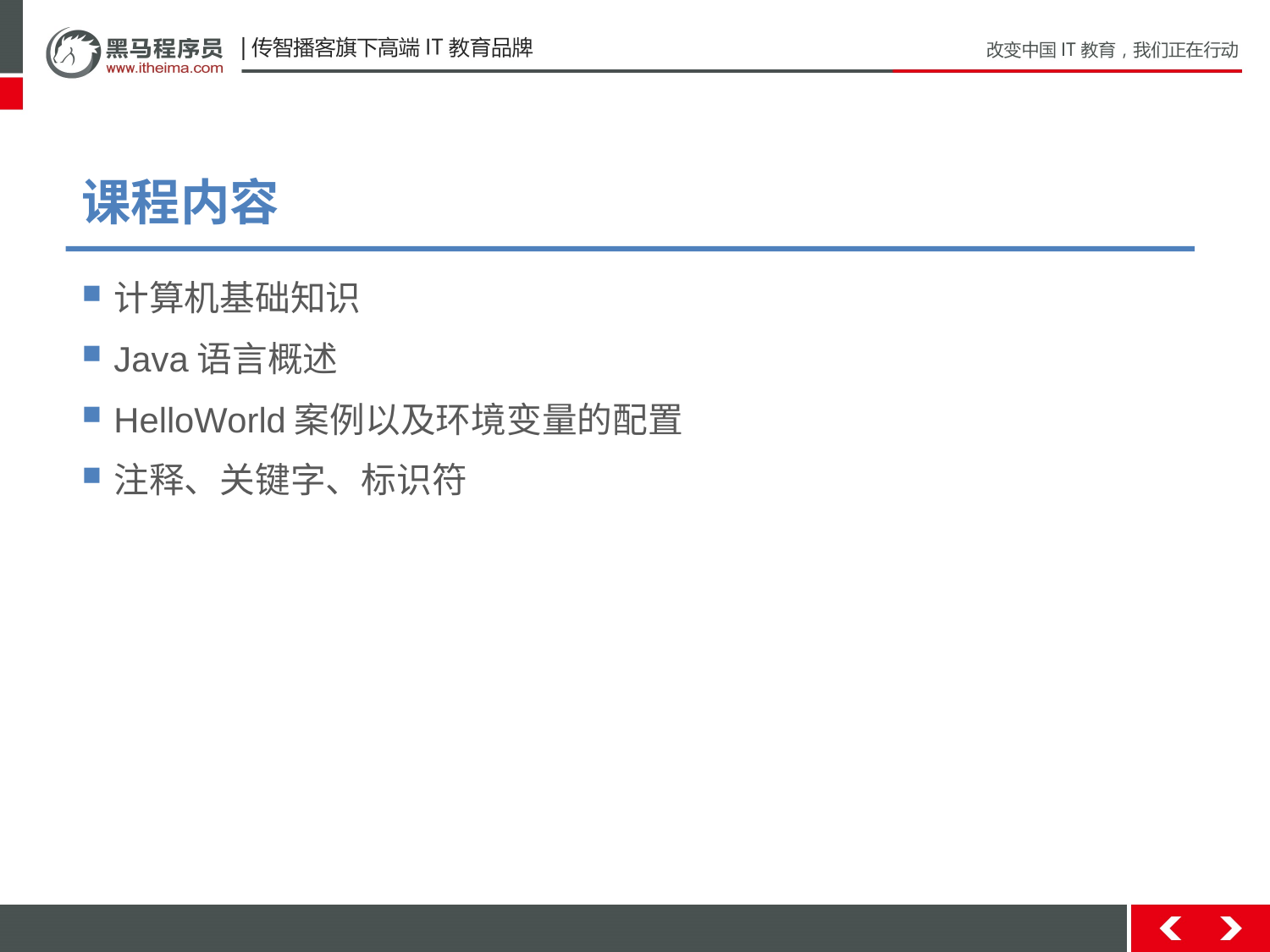

# 课程内容
计算机基础知识
Java语言概述
HelloWorld案例以及环境变量的配置
注释、关键字、标识符